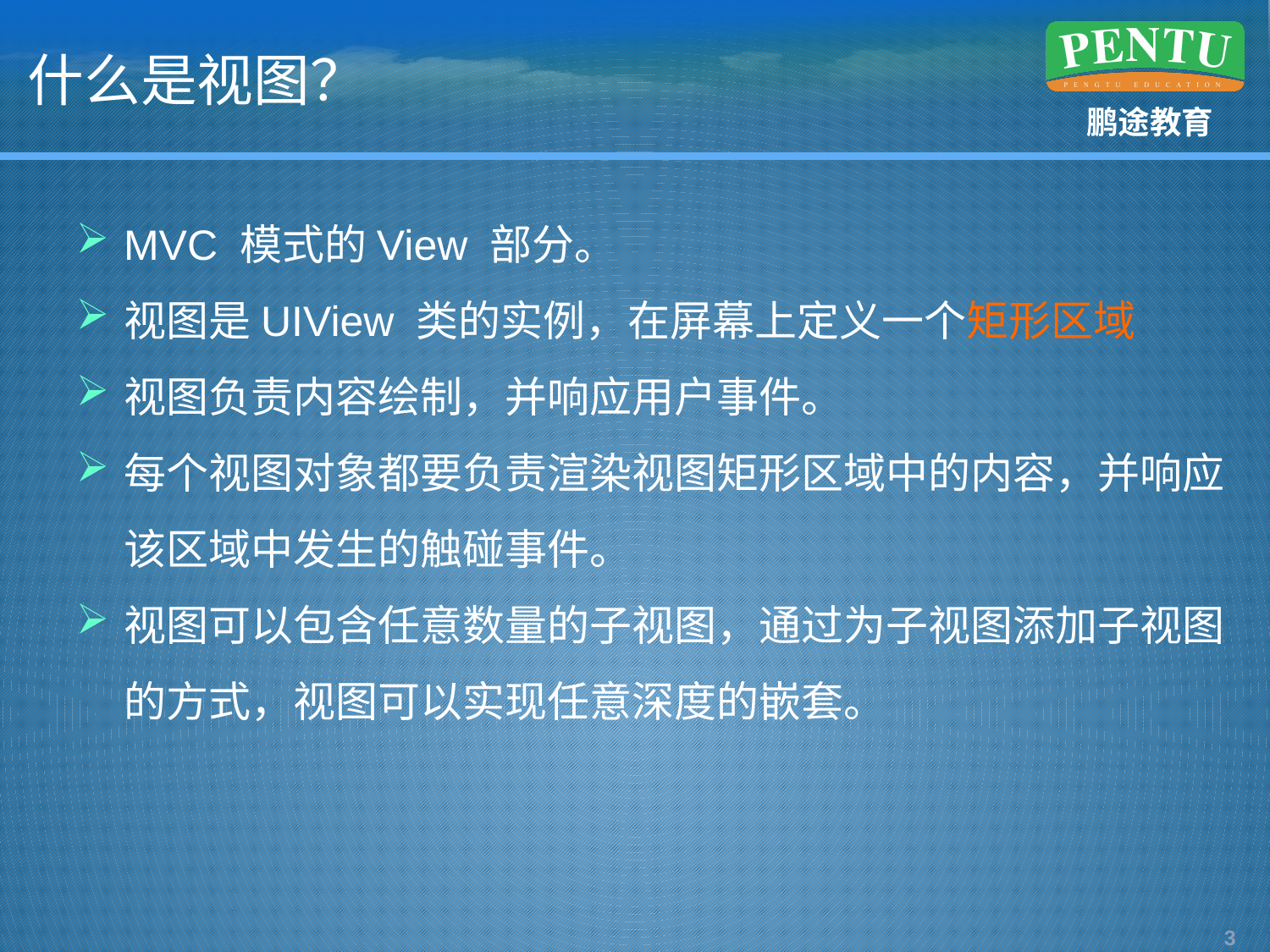

# 什么是视图？
MVC 模式的View 部分。
视图是UIView 类的实例，在屏幕上定义一个矩形区域
视图负责内容绘制，并响应用户事件。
每个视图对象都要负责渲染视图矩形区域中的内容，并响应该区域中发生的触碰事件。
视图可以包含任意数量的子视图，通过为子视图添加子视图的方式，视图可以实现任意深度的嵌套。
3